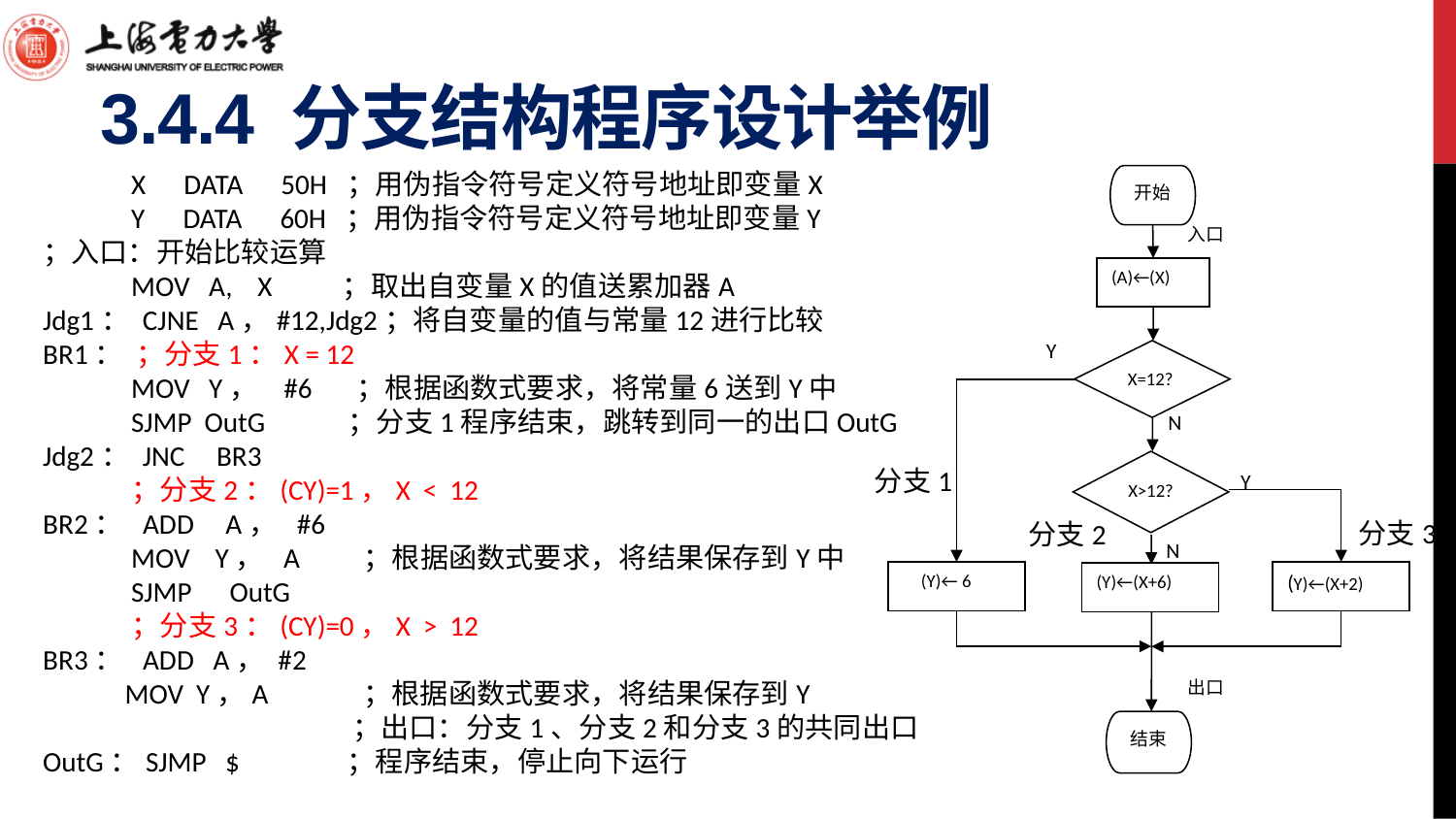

3.4.4 分支结构程序设计举例
              X      DATA      50H  ；用伪指令符号定义符号地址即变量X
              Y      DATA      60H  ；用伪指令符号定义符号地址即变量Y
；入口：开始比较运算
              MOV   A,    X          ；取出自变量X的值送累加器A
Jdg1： CJNE   A，#12,Jdg2；将自变量的值与常量12进行比较
BR1：  ；分支1：X = 12
              MOV   Y，   #6      ；根据函数式要求，将常量6送到Y中
              SJMP  OutG            ；分支1程序结束，跳转到同一的出口OutG
Jdg2： JNC     BR3
             ；分支2：(CY)=1，X  <  12
BR2：  ADD     A，  #6
              MOV    Y，  A         ；根据函数式要求，将结果保存到Y中
              SJMP      OutG
             ；分支3：(CY)=0，X  >  12
BR3：  ADD   A， #2
             MOV  Y，A              ；根据函数式要求，将结果保存到Y
                                                ；出口：分支1、分支2和分支3的共同出口
OutG：SJMP   $	 ；程序结束，停止向下运行
开始
入口
(A)←(X)
Y
X=12?
N
X>12?
分支1
Y
分支3
分支2
N
(Y)← 6
(Y)←(X+2)
(Y)←(X+6)
出口
结束